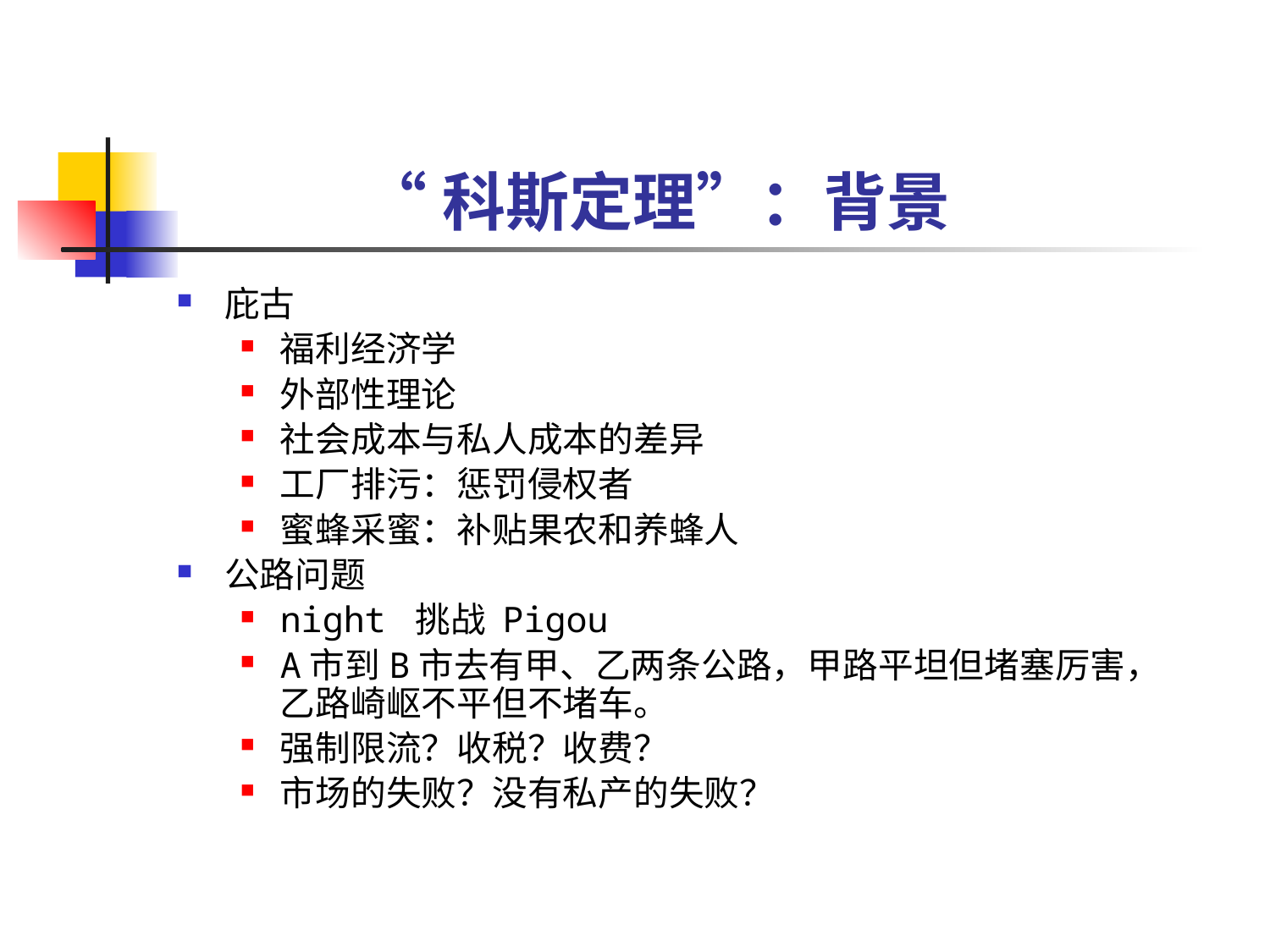

# “科斯定理”：背景
庇古
福利经济学
外部性理论
社会成本与私人成本的差异
工厂排污：惩罚侵权者
蜜蜂采蜜：补贴果农和养蜂人
公路问题
night 挑战 Pigou
A市到B市去有甲、乙两条公路，甲路平坦但堵塞厉害，乙路崎岖不平但不堵车。
强制限流？收税？收费？
市场的失败？没有私产的失败？